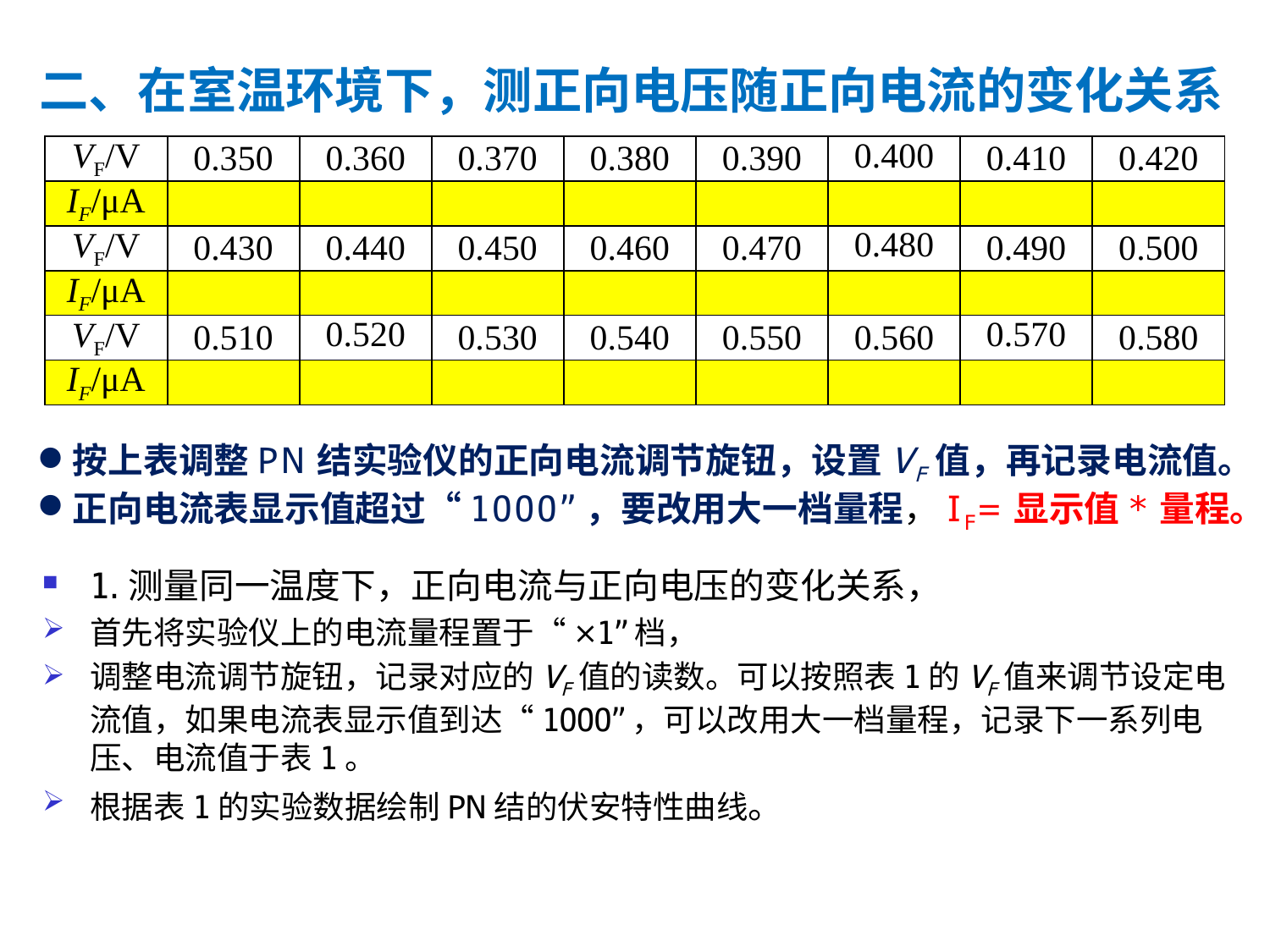

二、在室温环境下，测正向电压随正向电流的变化关系
| VF/V | 0.350 | 0.360 | 0.370 | 0.380 | 0.390 | 0.400 | 0.410 | 0.420 |
| --- | --- | --- | --- | --- | --- | --- | --- | --- |
| IF/μA |  |  |  |  |  |  |  |  |
| VF/V | 0.430 | 0.440 | 0.450 | 0.460 | 0.470 | 0.480 | 0.490 | 0.500 |
| IF/μA |  |  |  |  |  |  |  |  |
| VF/V | 0.510 | 0.520 | 0.530 | 0.540 | 0.550 | 0.560 | 0.570 | 0.580 |
| IF/μA |  |  |  |  |  |  |  |  |
按上表调整PN结实验仪的正向电流调节旋钮，设置VF值，再记录电流值。
正向电流表显示值超过“1000”，要改用大一档量程，IF=显示值*量程。

1.测量同一温度下，正向电流与正向电压的变化关系，
首先将实验仪上的电流量程置于“×1”档，
调整电流调节旋钮，记录对应的VF值的读数。可以按照表1的VF值来调节设定电流值，如果电流表显示值到达“1000”，可以改用大一档量程，记录下一系列电压、电流值于表1。
根据表1的实验数据绘制PN结的伏安特性曲线。